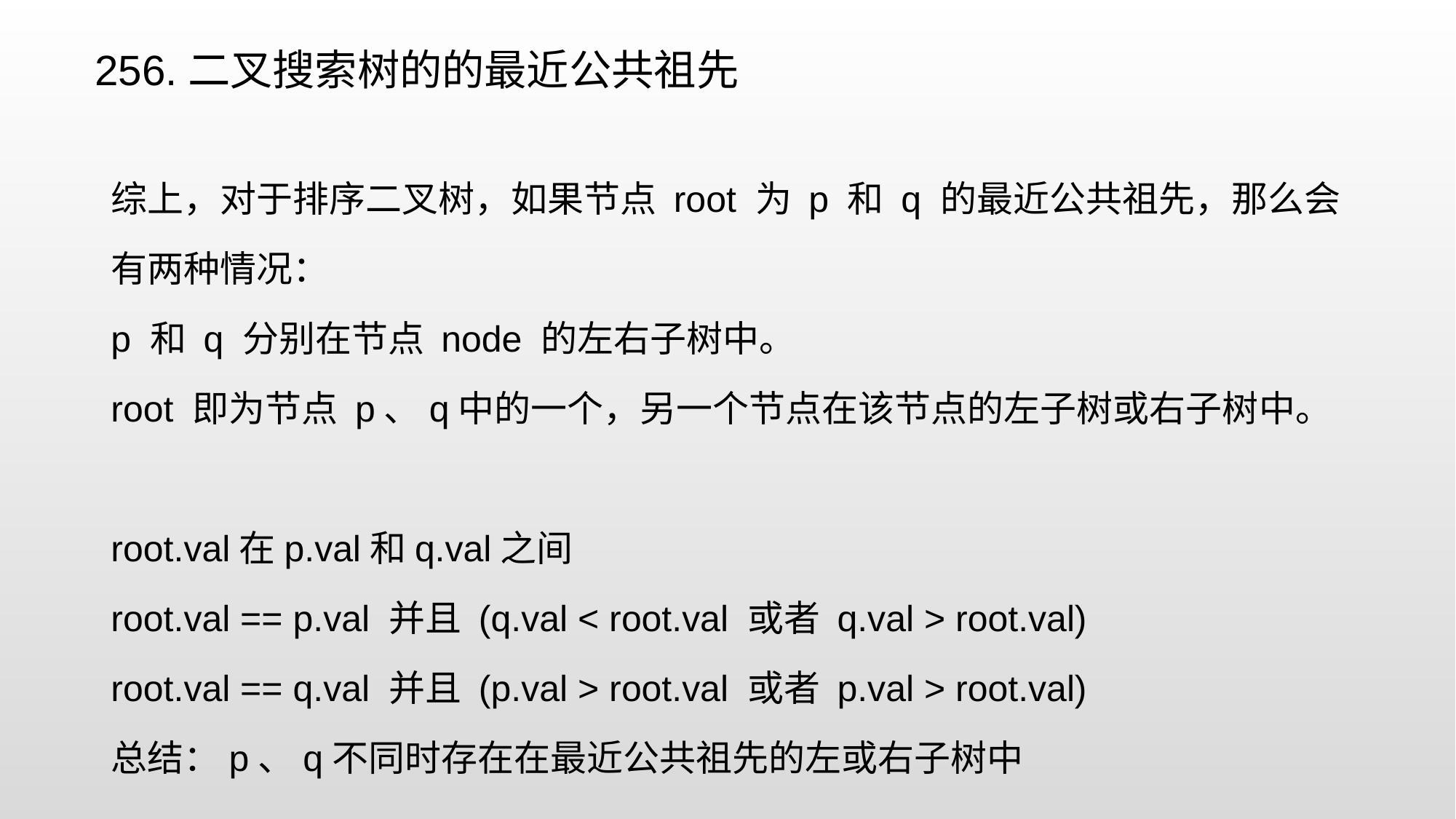

256.二叉搜索树的的最近公共祖先
综上，对于排序二叉树，如果节点 root 为 p 和 q 的最近公共祖先，那么会有两种情况：
p 和 q 分别在节点 node 的左右子树中。
root 即为节点 p、q中的一个，另一个节点在该节点的左子树或右子树中。

root.val在p.val和q.val之间
root.val == p.val 并且 (q.val < root.val 或者 q.val > root.val)
root.val == q.val 并且 (p.val > root.val 或者 p.val > root.val)
总结：p、q不同时存在在最近公共祖先的左或右子树中